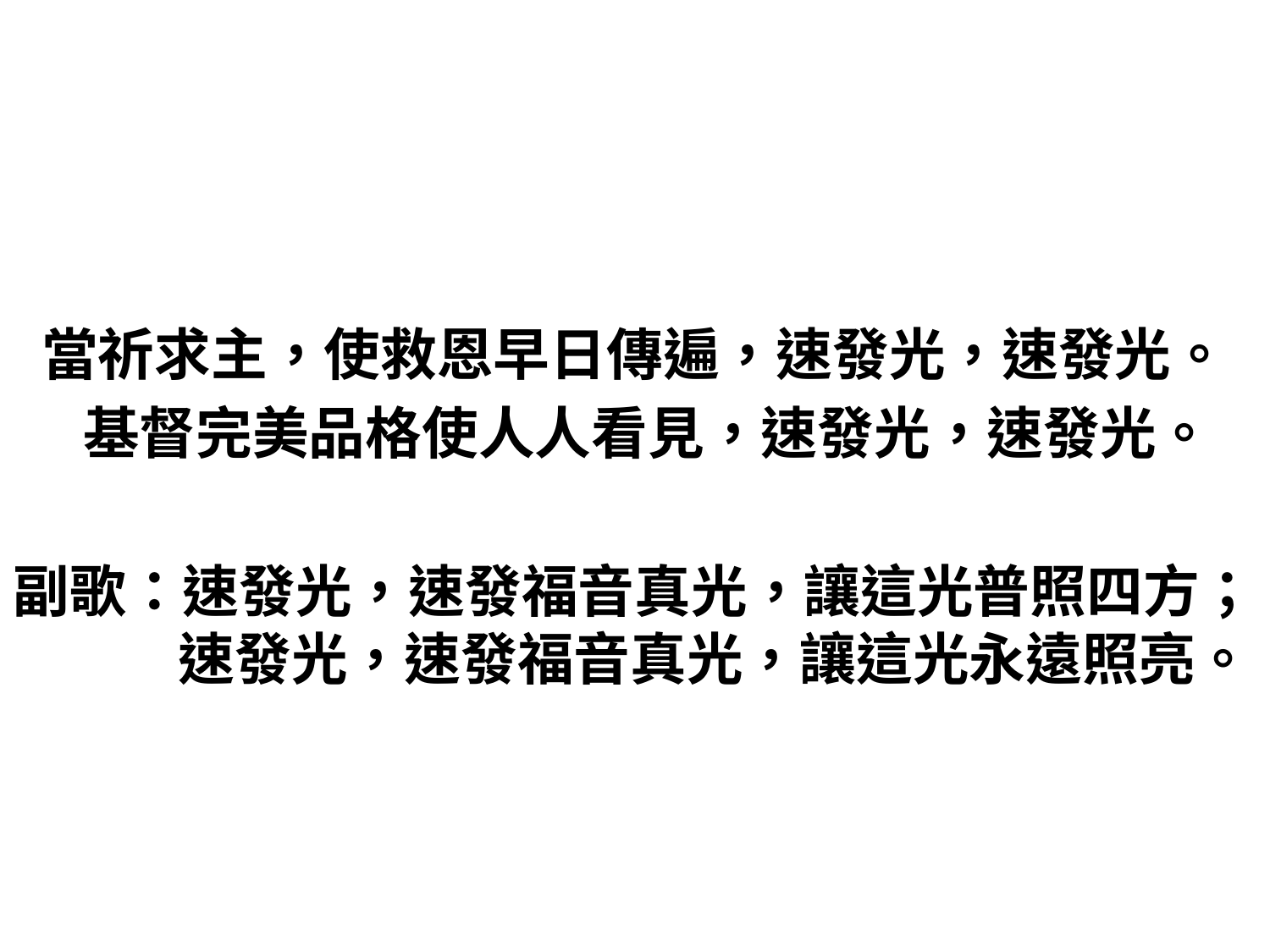

#
當祈求主，使救恩早日傳遍，速發光，速發光。
 基督完美品格使人人看見，速發光，速發光。

副歌：速發光，速發福音真光，讓這光普照四方；
　　速發光，速發福音真光，讓這光永遠照亮。